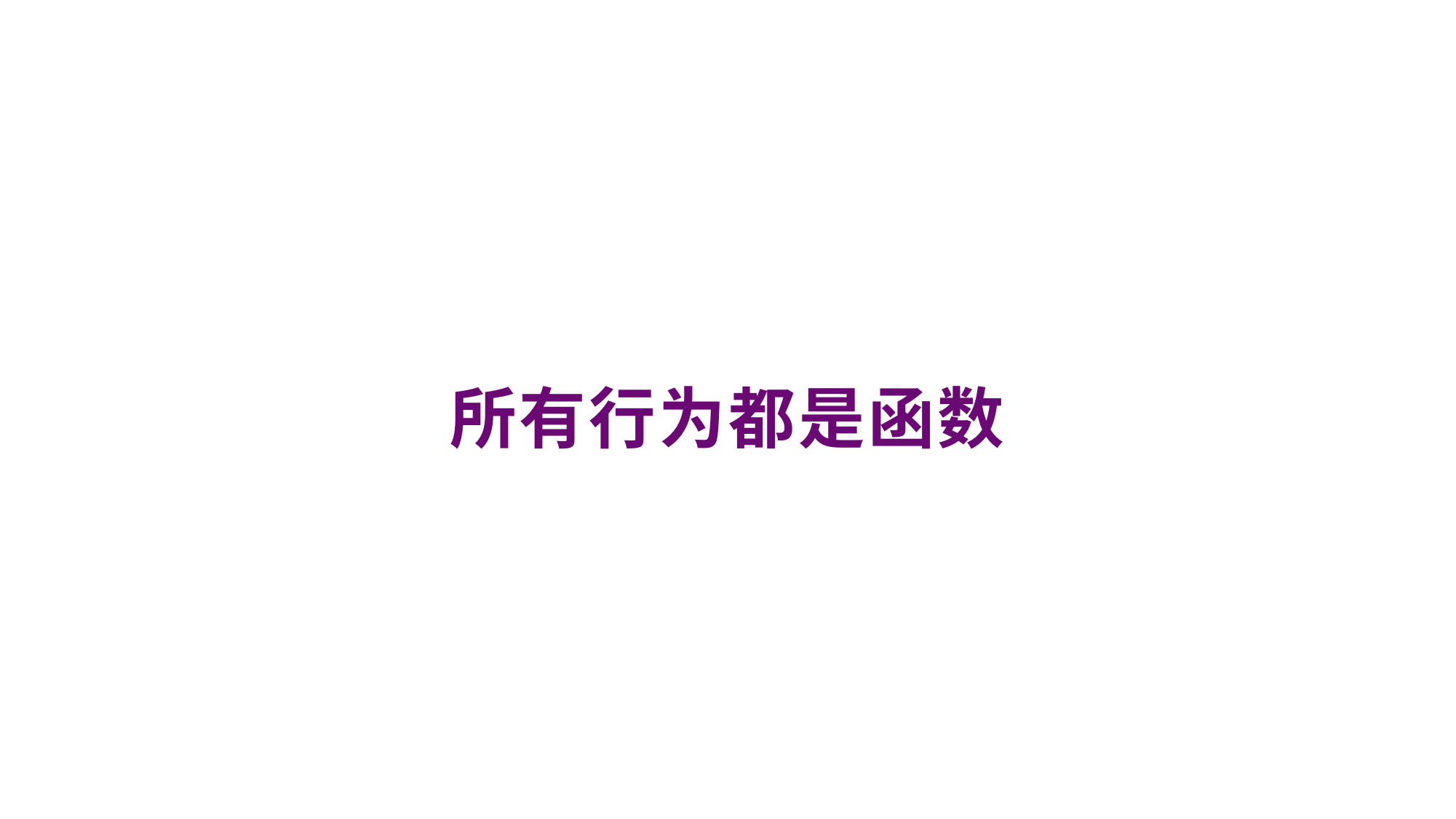

瞄准脑解析前沿科学问题
开展基础性深入交叉研究
服务世界级一流学科建设
所有行为都是函数
感谢各位专家！敬请批评指正！